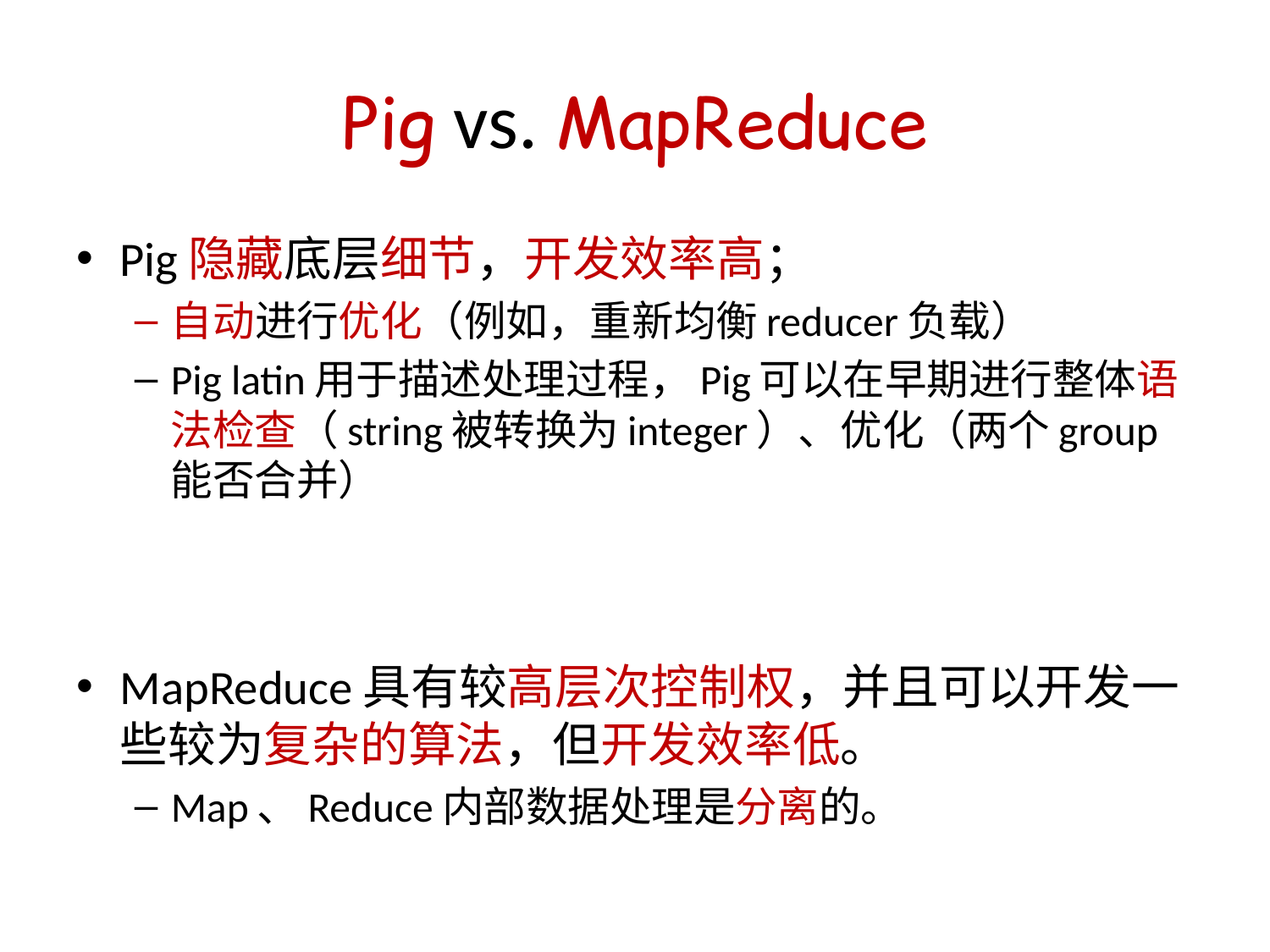

# Pig vs. MapReduce
Pig隐藏底层细节，开发效率高；
自动进行优化（例如，重新均衡reducer负载）
Pig latin用于描述处理过程，Pig可以在早期进行整体语法检查（string被转换为integer）、优化（两个group能否合并）

MapReduce具有较高层次控制权，并且可以开发一些较为复杂的算法，但开发效率低。
Map、Reduce内部数据处理是分离的。